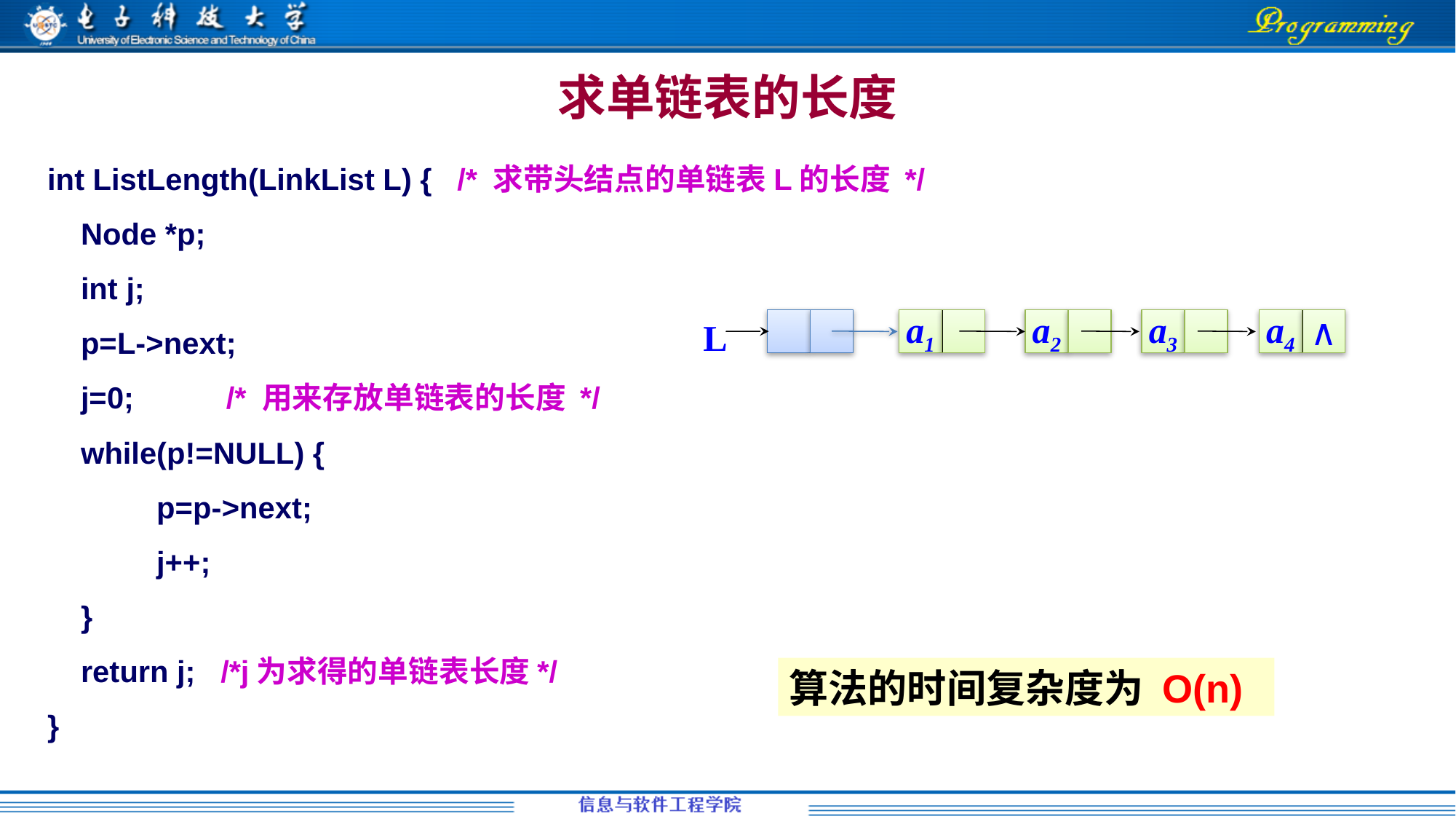

求单链表的长度
int ListLength(LinkList L) {   /* 求带头结点的单链表L的长度 */
    Node *p;
    int j;
    p=L->next;
    j=0;           /* 用来存放单链表的长度 */
    while(p!=NULL) {
	p=p->next;
	j++;
    }
    return j;   /*j为求得的单链表长度*/
}
L

a1

a2

a3

a4
∧

算法的时间复杂度为 O(n)